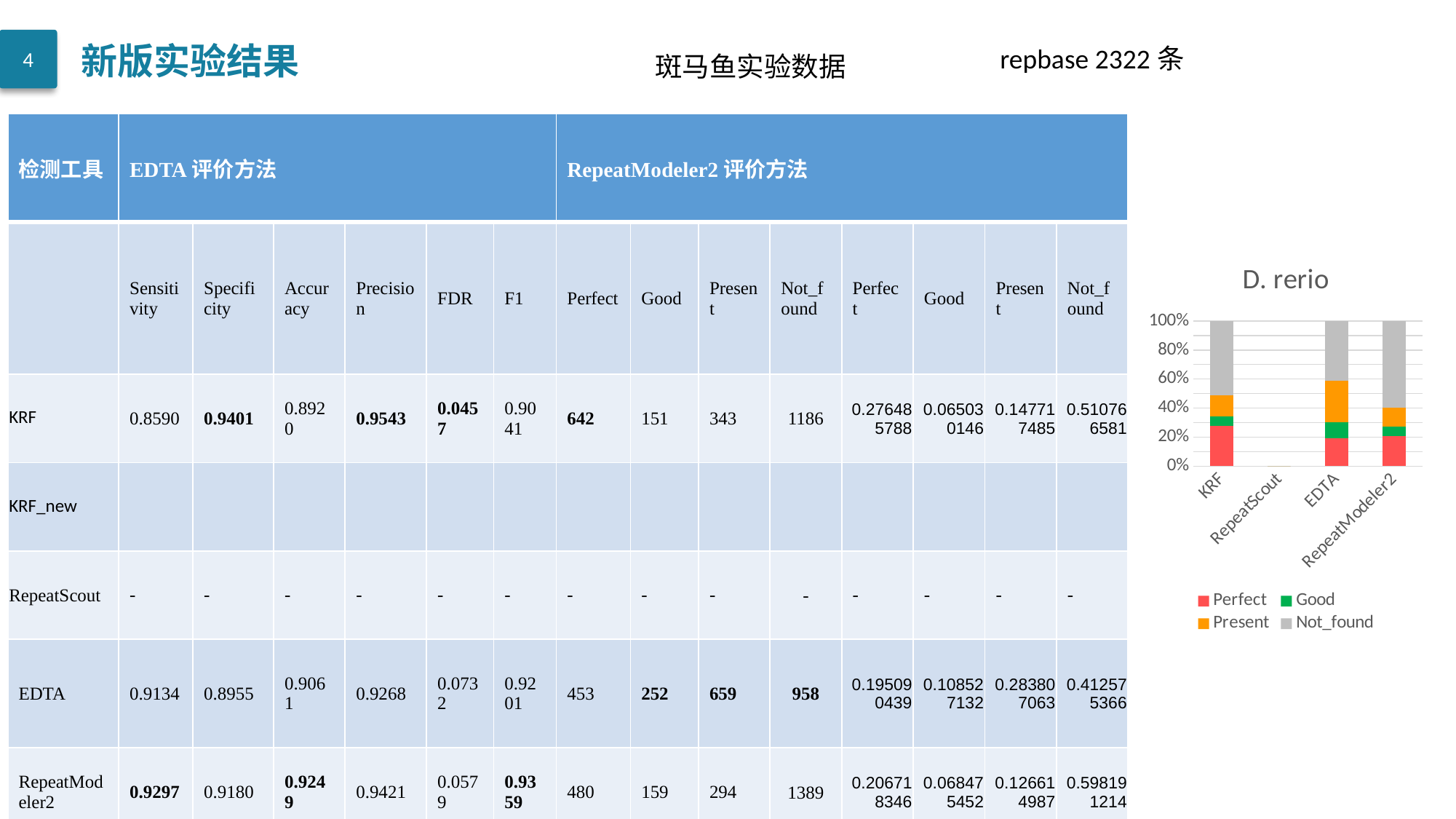

4
新版实验结果
repbase 2322条
斑马鱼实验数据
| 检测工具 | EDTA评价方法 |  |  |  |  |  | RepeatModeler2评价方法 |  |  |  |  |  |  |  |
| --- | --- | --- | --- | --- | --- | --- | --- | --- | --- | --- | --- | --- | --- | --- |
|  | Sensitivity | Specificity | Accuracy | Precision | FDR | F1 | Perfect | Good | Present | Not\_found | Perfect | Good | Present | Not\_found |
| KRF | 0.8590 | 0.9401 | 0.8920 | 0.9543 | 0.0457 | 0.9041 | 642 | 151 | 343 | 1186 | 0.276485788 | 0.065030146 | 0.147717485 | 0.510766581 |
| KRF\_new |  |  |  |  |  |  |  |  |  |  |  |  |  |  |
| RepeatScout | - | - | - | - | - | - | - | - | - | - | - | - | - | - |
| EDTA | 0.9134 | 0.8955 | 0.9061 | 0.9268 | 0.0732 | 0.9201 | 453 | 252 | 659 | 958 | 0.195090439 | 0.108527132 | 0.283807063 | 0.412575366 |
| RepeatModeler2 | 0.9297 | 0.9180 | 0.9249 | 0.9421 | 0.0579 | 0.9359 | 480 | 159 | 294 | 1389 | 0.206718346 | 0.068475452 | 0.126614987 | 0.598191214 |

### Chart: D. rerio

| Category | Perfect | Good | Present | Not_found |
|---|---|---|---|---|
| KRF | 0.276485788 | 0.065030146 | 0.147717485 | 0.510766581 |
| RepeatScout | 0.0 | 0.0 | 0.0 | 0.0 |
| EDTA | 0.195090439 | 0.108527132 | 0.283807063 | 0.412575366 |
| RepeatModeler2 | 0.206718346 | 0.068475452 | 0.126614987 | 0.598191214 |
报告人： 胡康